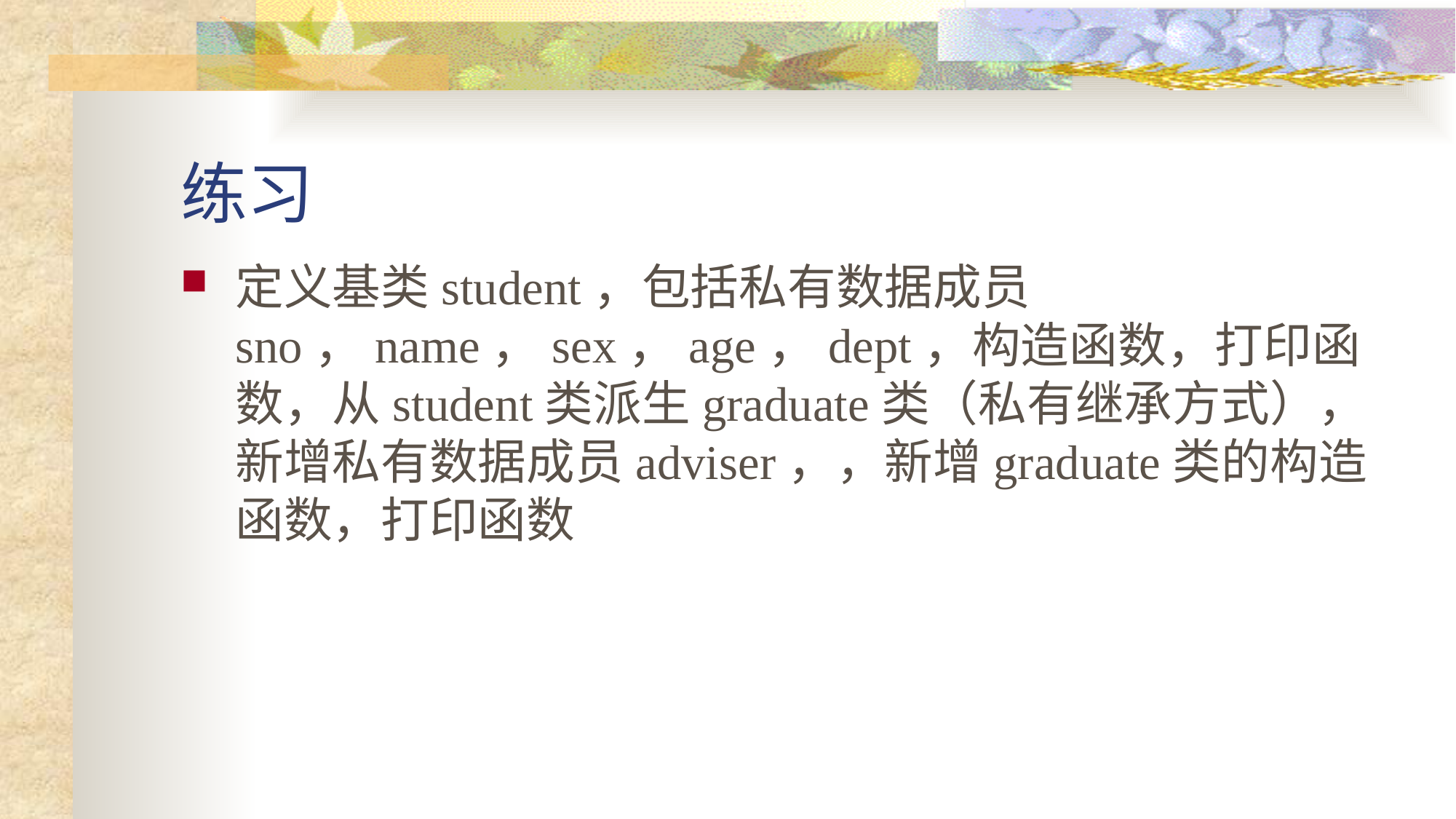

# 练习
定义基类student，包括私有数据成员sno，name，sex，age，dept，构造函数，打印函数，从student类派生graduate类（私有继承方式），新增私有数据成员adviser，，新增graduate类的构造函数，打印函数